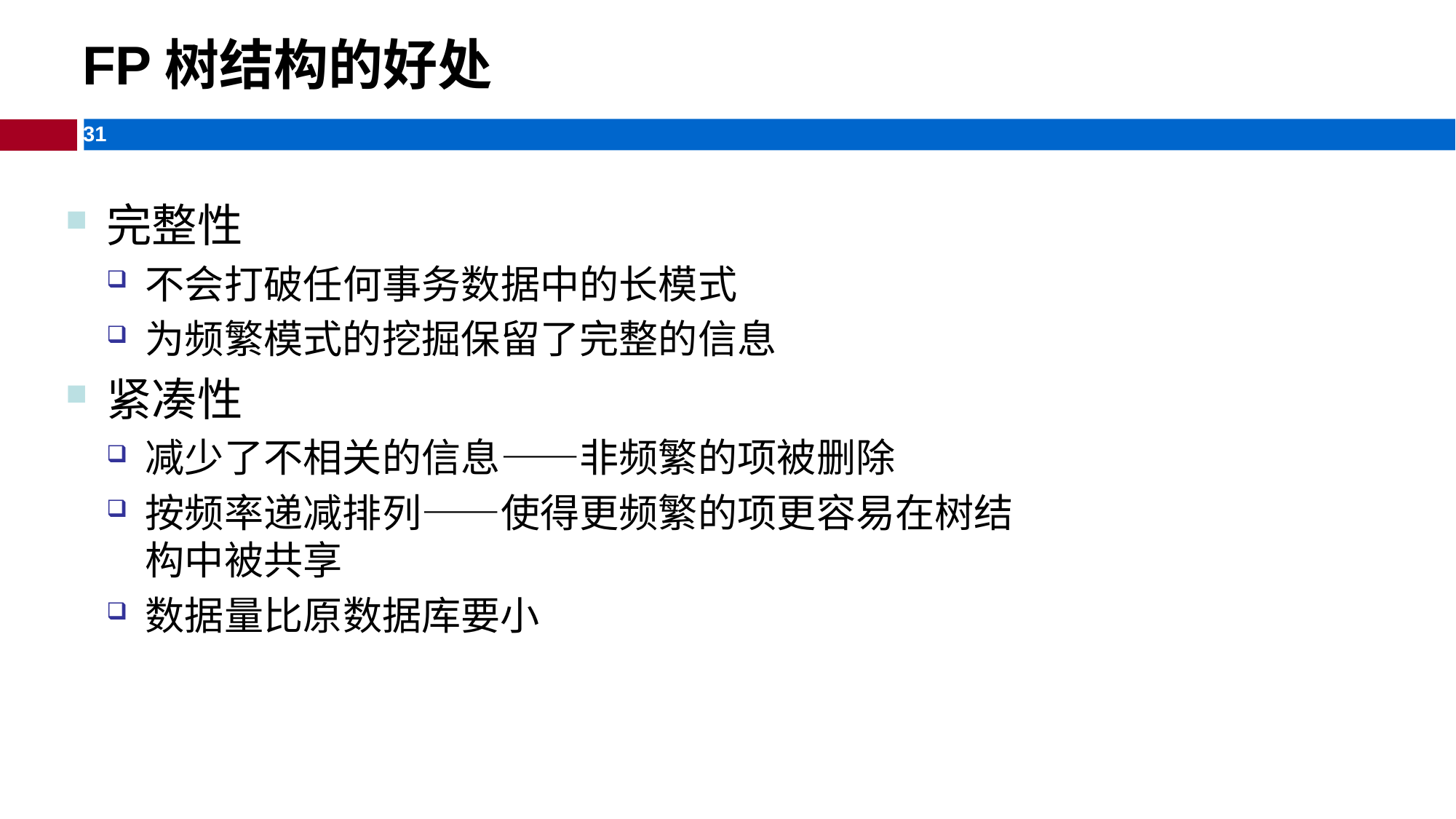

FP树结构的好处
完整性
不会打破任何事务数据中的长模式
为频繁模式的挖掘保留了完整的信息
紧凑性
减少了不相关的信息——非频繁的项被删除
按频率递减排列——使得更频繁的项更容易在树结构中被共享
数据量比原数据库要小